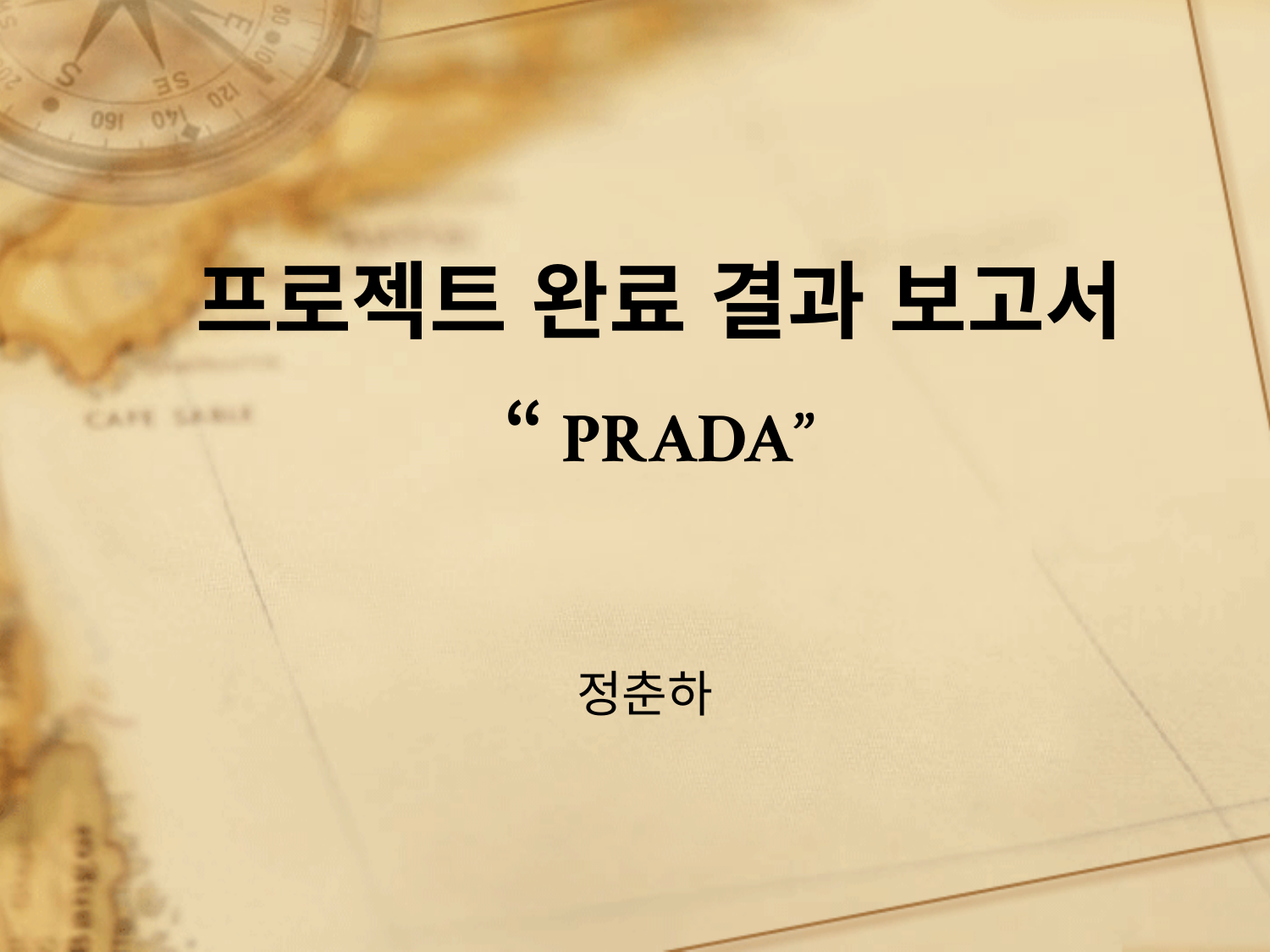

# 프로젝트 완료 결과 보고서 “PRADA”
정춘하